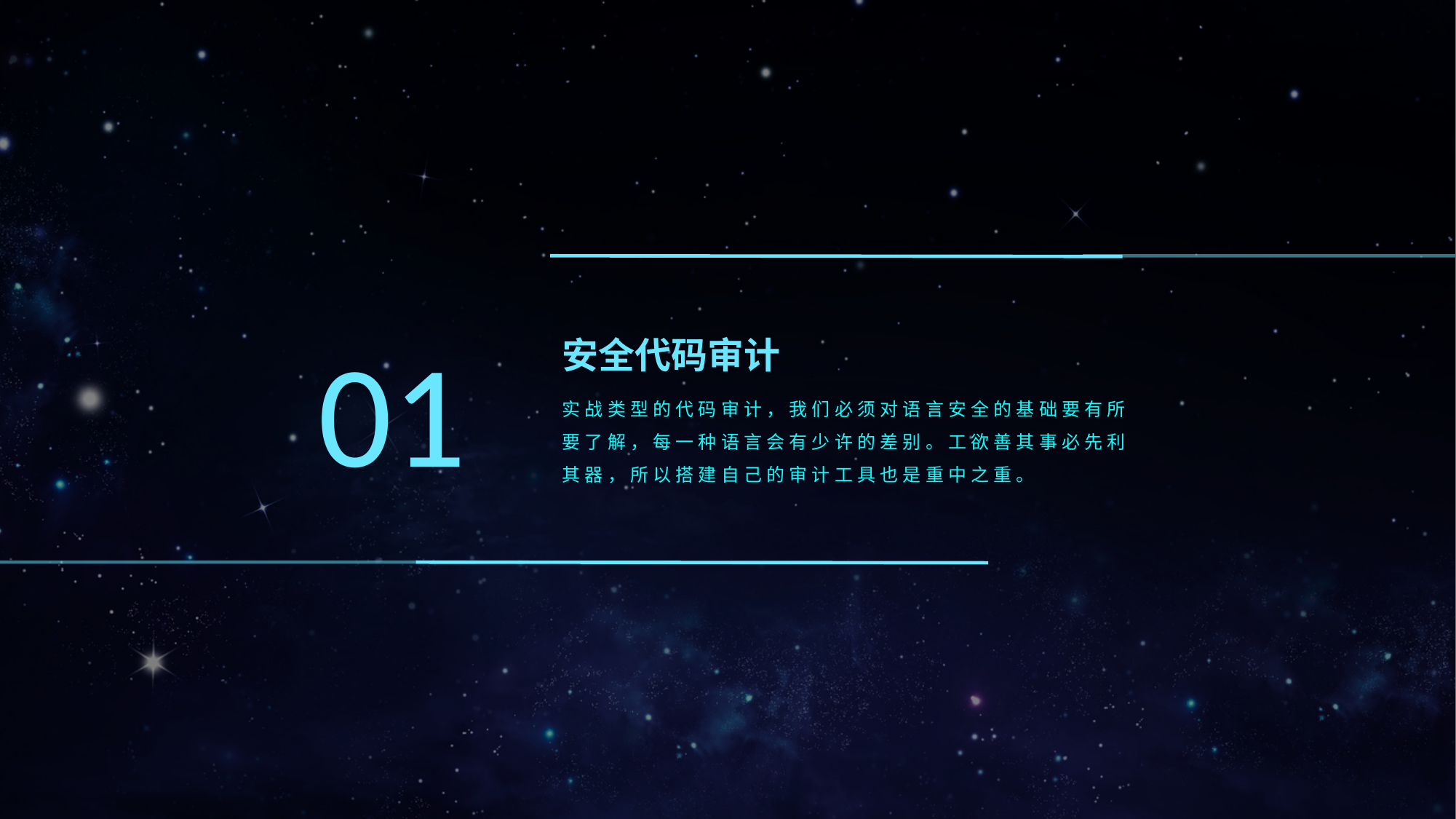

01
安全代码审计
实战类型的代码审计，我们必须对语言安全的基础要有所要了解，每一种语言会有少许的差别。工欲善其事必先利其器，所以搭建自己的审计工具也是重中之重。